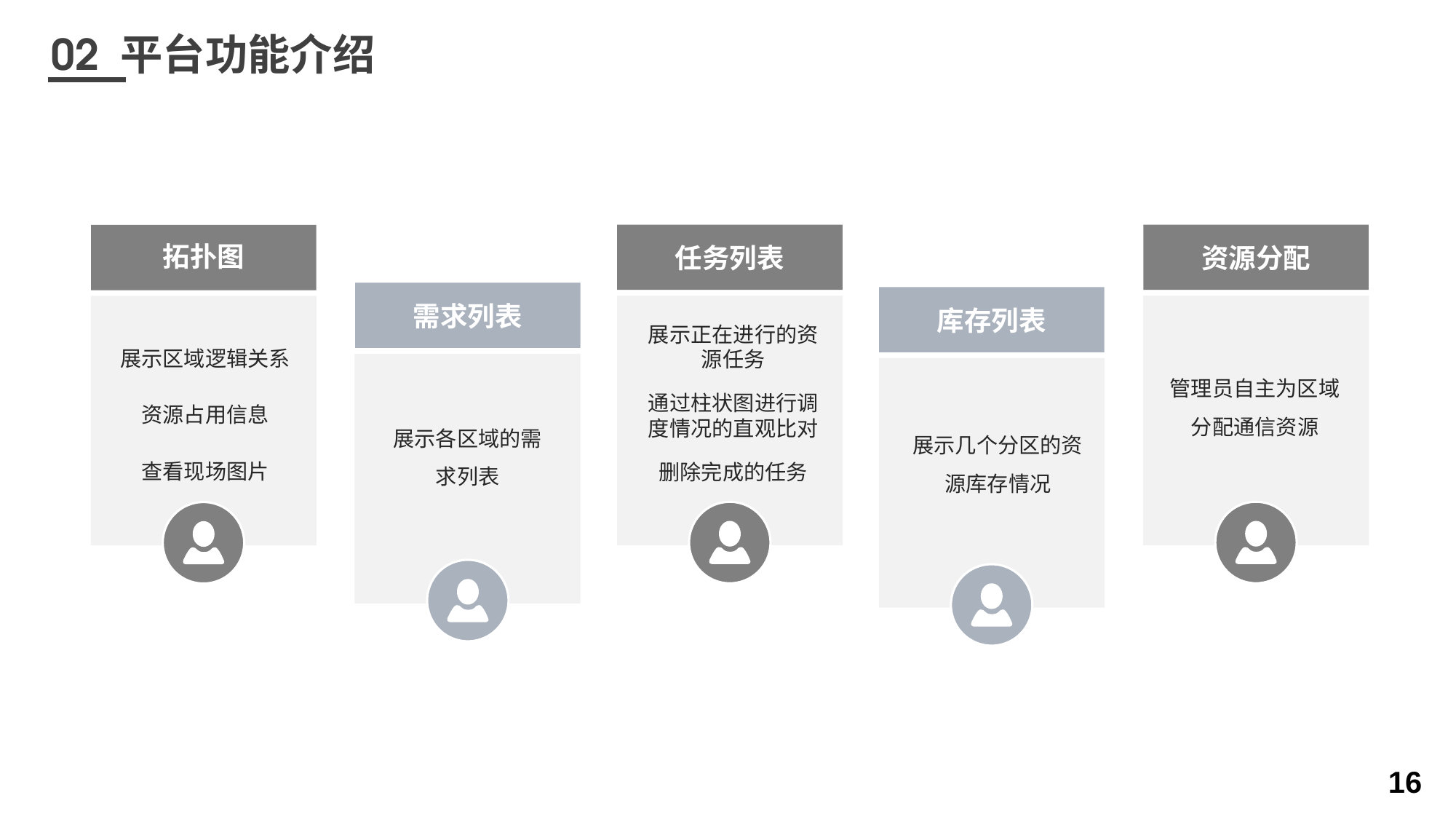

02 平台功能介绍
任务列表

展示正在进行的资源任务
通过柱状图进行调度情况的直观比对
删除完成的任务

资源分配

管理员自主为区域分配通信资源

拓扑图

展示区域逻辑关系
资源占用信息
查看现场图片

需求列表

展示各区域的需求列表

库存列表

展示几个分区的资源库存情况

16